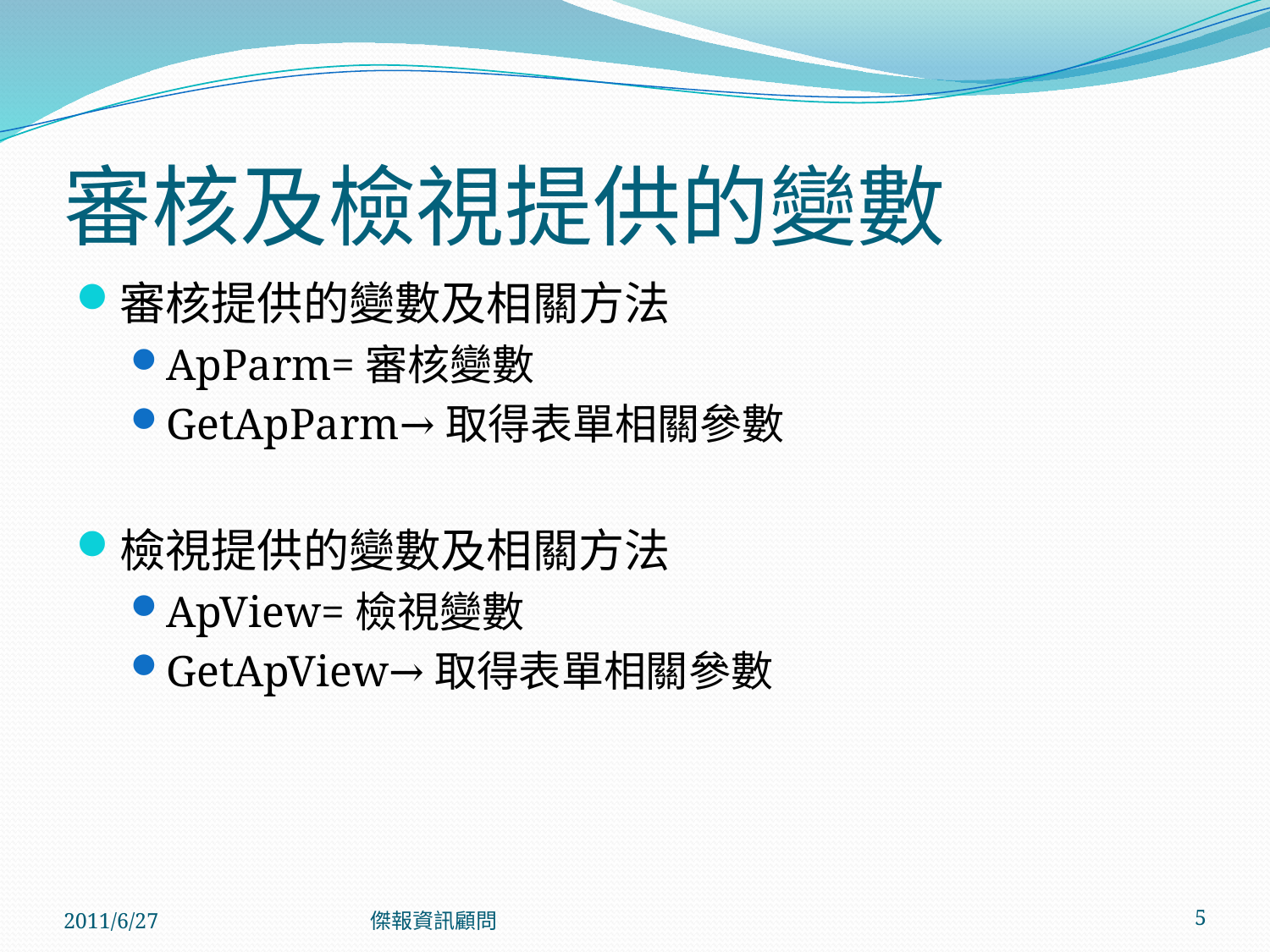

# 審核及檢視提供的變數
審核提供的變數及相關方法
ApParm=審核變數
GetApParm→取得表單相關參數

檢視提供的變數及相關方法
ApView=檢視變數
GetApView→取得表單相關參數
2011/6/27
傑報資訊顧問
5